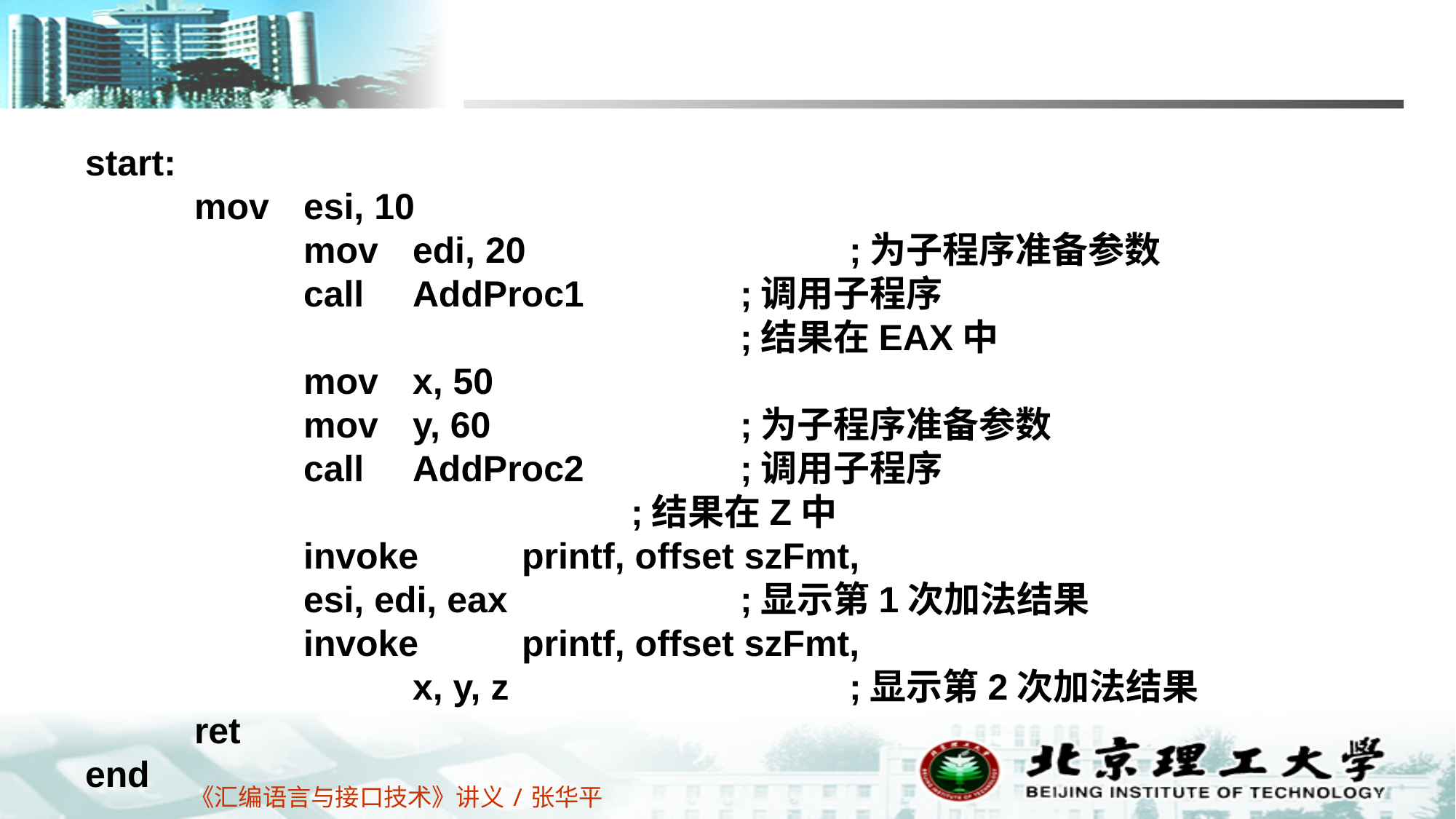

start:
          	mov 	esi, 10
           	mov	edi, 20            		;为子程序准备参数
            	call	AddProc1          	;调用子程序
                                           		;结果在EAX中
            	mov 	x, 50
             	mov 	y, 60               	;为子程序准备参数
           	call	AddProc2            	;调用子程序
                                            	;结果在Z中
           	invoke	printf, offset szFmt,
                 	esi, edi, eax       		;显示第1次加法结果
             	invoke 	printf, offset szFmt,
                        	x, y, z            		;显示第2次加法结果
          	ret
end